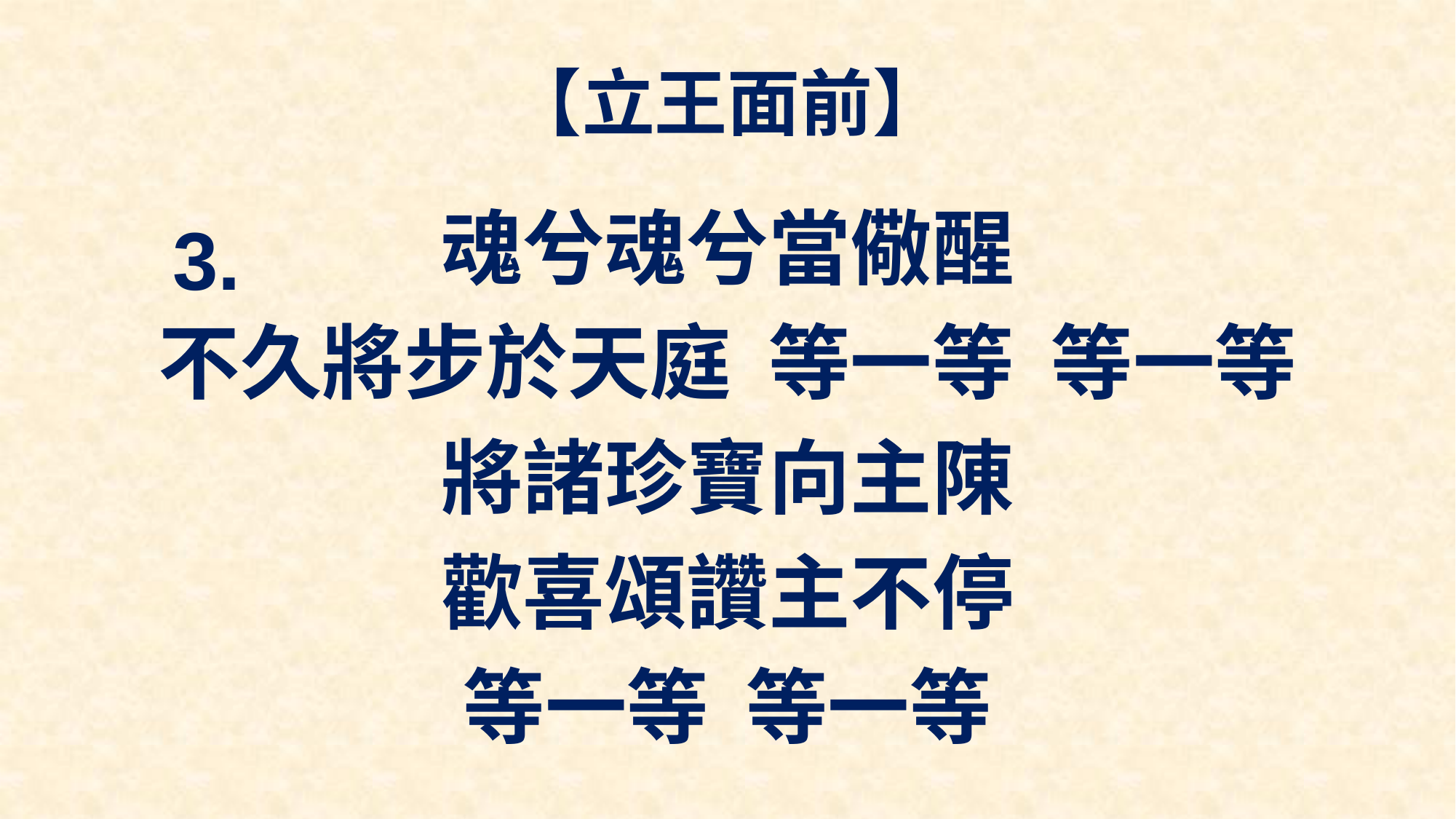

# 【立王面前】
魂兮魂兮當儆醒
不久將步於天庭  等一等  等一等
將諸珍寶向主陳
歡喜頌讚主不停
等一等  等一等
3.